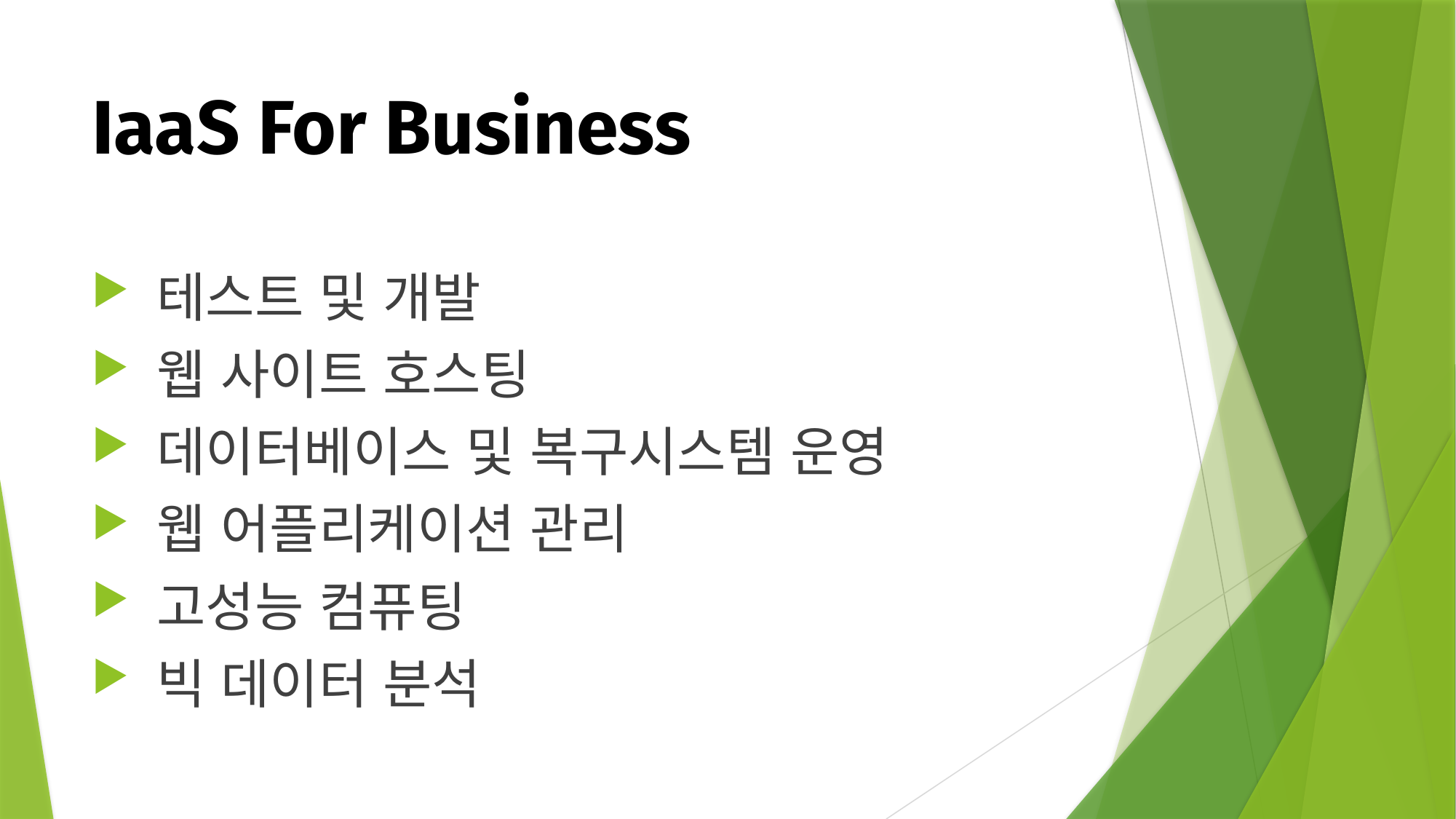

# IaaS For Business
 테스트 및 개발
 웹 사이트 호스팅
 데이터베이스 및 복구시스템 운영
 웹 어플리케이션 관리
 고성능 컴퓨팅
 빅 데이터 분석